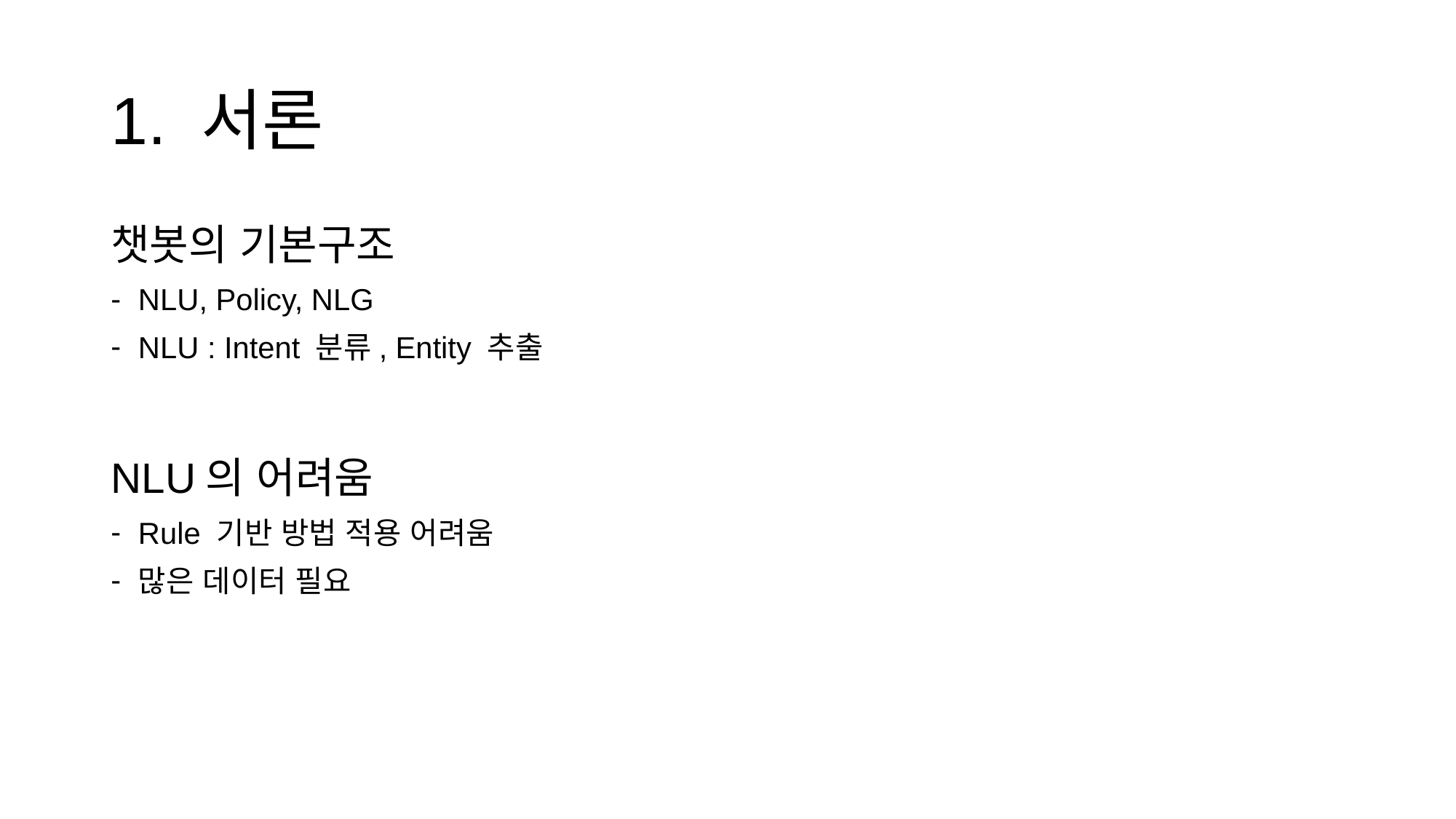

# 1. 서론
챗봇의 기본구조
NLU, Policy, NLG
NLU : Intent 분류, Entity 추출
NLU의 어려움
Rule 기반 방법 적용 어려움
많은 데이터 필요